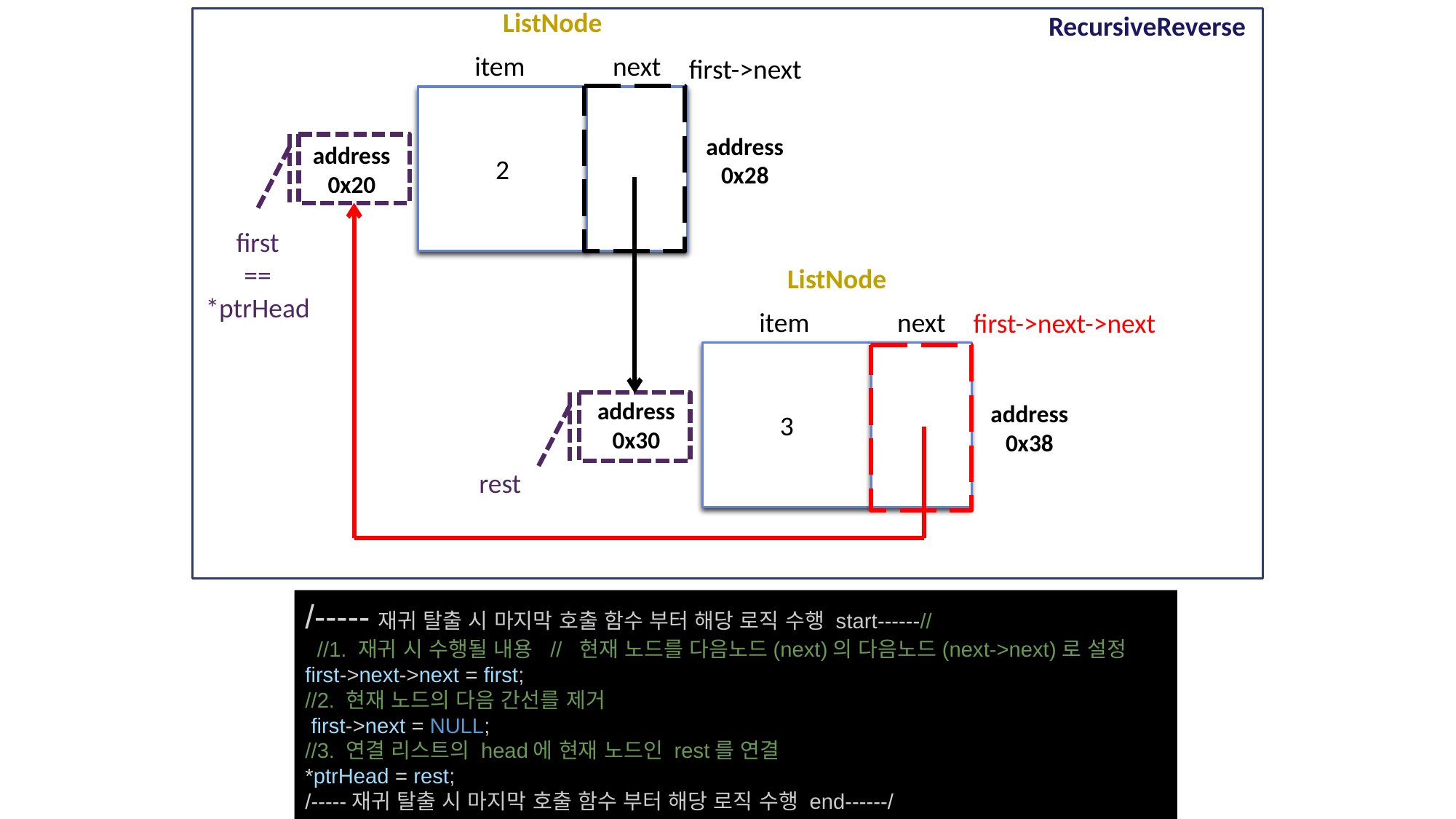

ListNode
item
next
2

address
0x20
RecursiveReverse

first->next

address
0x28

first
==
*ptrHead
ListNode
item
next
3

address
0x30
first->next->next

address
0x38
rest
/-----재귀 탈출 시 마지막 호출 함수 부터 해당 로직 수행 start------//
  //1. 재귀 시 수행될 내용  //  현재 노드를 다음노드(next)의 다음노드(next->next)로 설정
first->next->next = first;
//2. 현재 노드의 다음 간선를 제거
 first->next = NULL;
//3. 연결 리스트의 head에 현재 노드인 rest를 연결
*ptrHead = rest;
/-----재귀 탈출 시 마지막 호출 함수 부터 해당 로직 수행 end------/